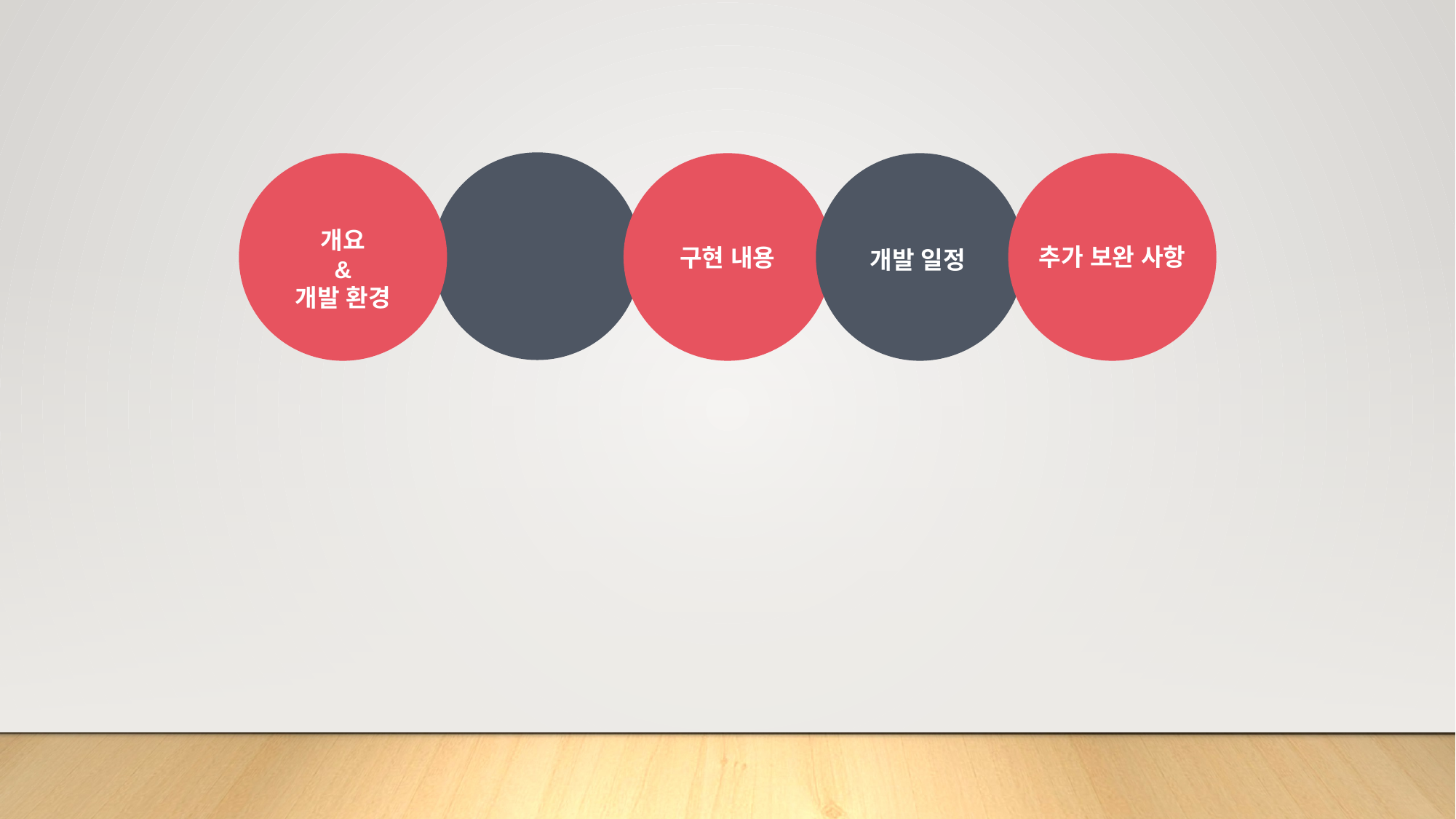

구현 내용

Part3.
Part2.

Part1.
개요
&
개발 환경
Part5.
추가 보완 사항
Part4.
개발 일정